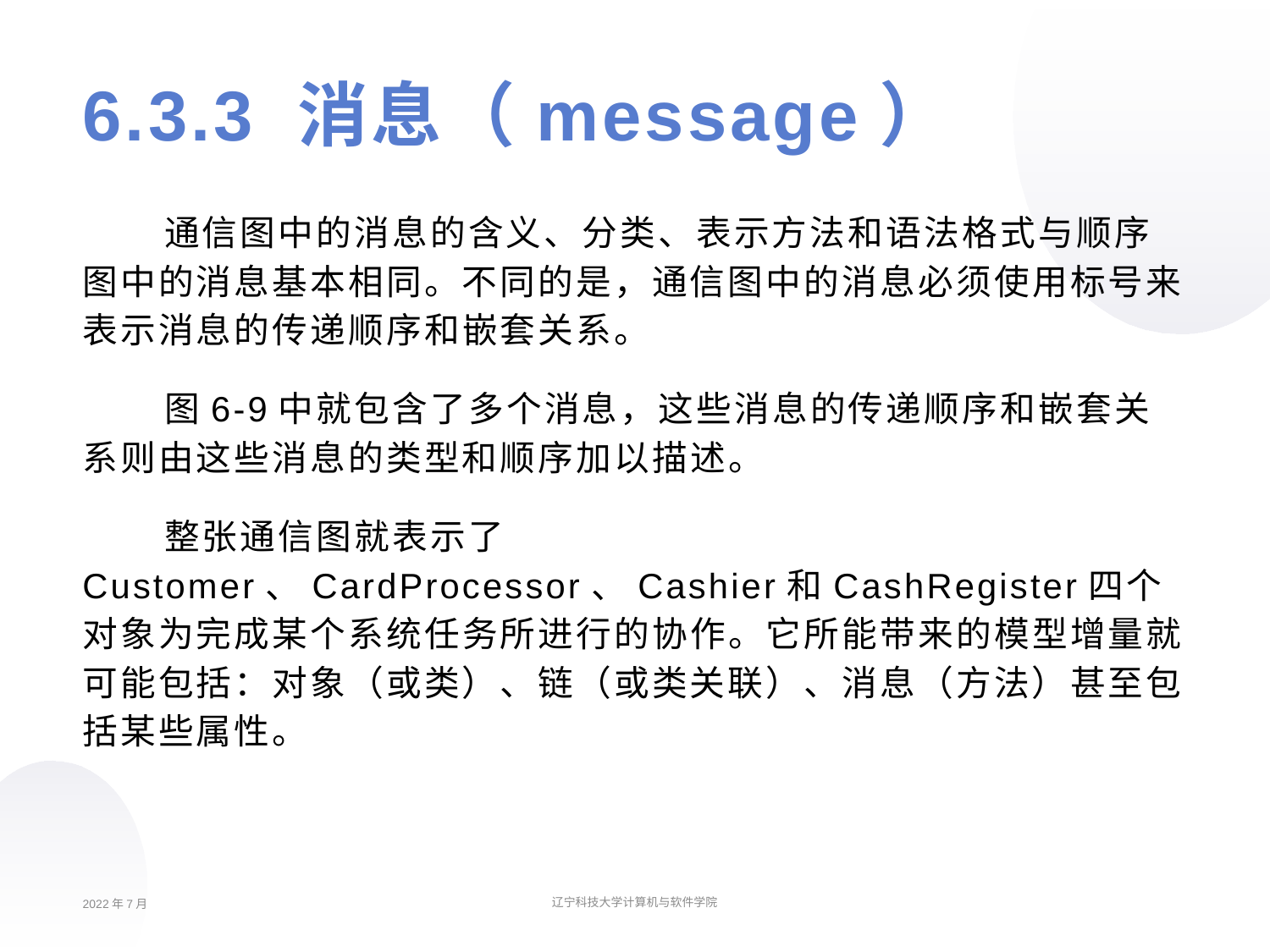

# 6.3.3 消息（message）
通信图中的消息的含义、分类、表示方法和语法格式与顺序图中的消息基本相同。不同的是，通信图中的消息必须使用标号来表示消息的传递顺序和嵌套关系。
图6-9中就包含了多个消息，这些消息的传递顺序和嵌套关系则由这些消息的类型和顺序加以描述。
整张通信图就表示了Customer、CardProcessor、Cashier和CashRegister四个对象为完成某个系统任务所进行的协作。它所能带来的模型增量就可能包括：对象（或类）、链（或类关联）、消息（方法）甚至包括某些属性。

2022年7月
39
辽宁科技大学计算机与软件学院